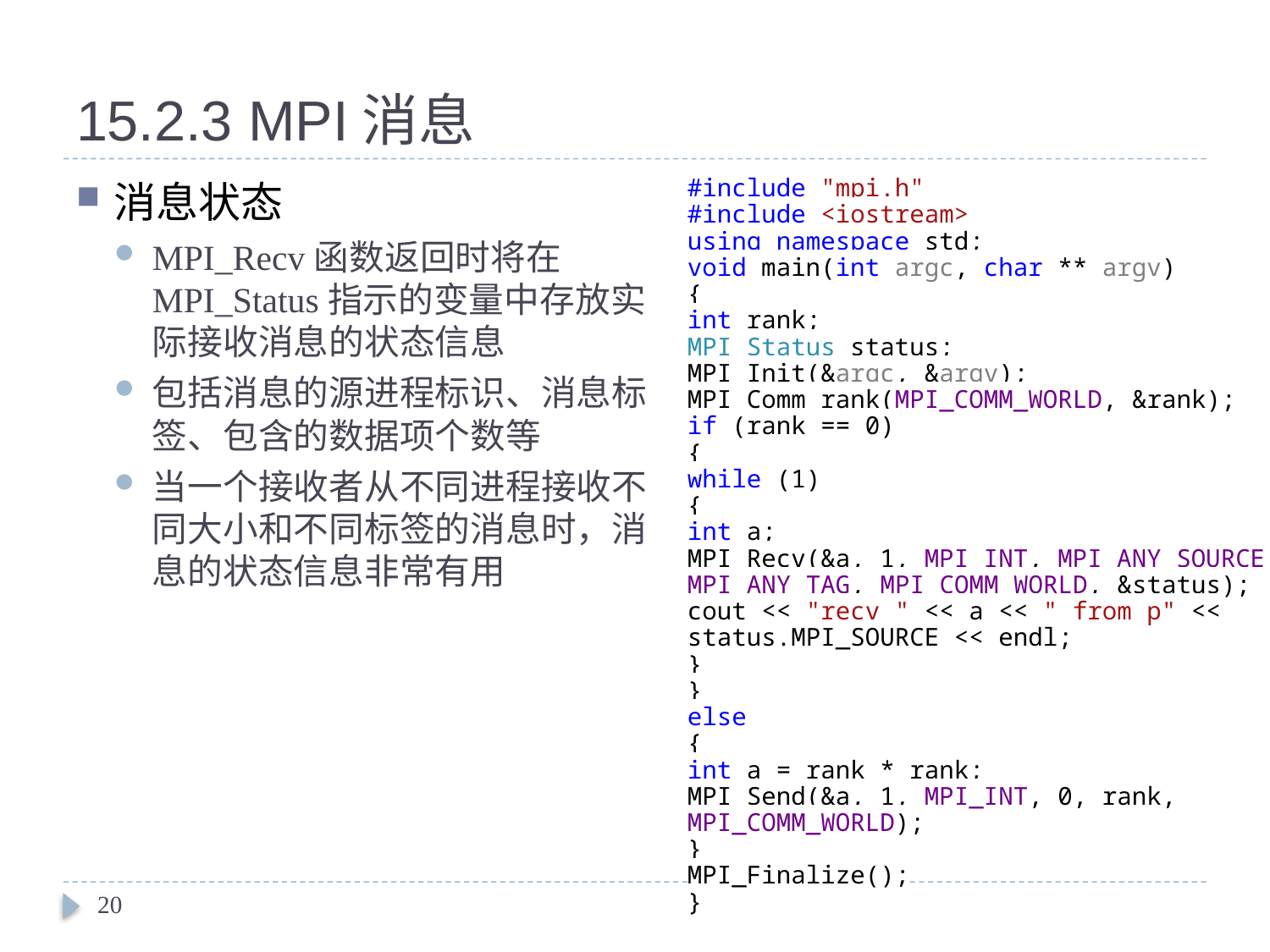

# 15.2.3 MPI消息
消息状态
MPI_Recv函数返回时将在MPI_Status指示的变量中存放实际接收消息的状态信息
包括消息的源进程标识、消息标签、包含的数据项个数等
当一个接收者从不同进程接收不同大小和不同标签的消息时，消息的状态信息非常有用
#include "mpi.h"
#include <iostream>
using namespace std;
void main(int argc, char ** argv)
{
int rank;
MPI_Status status;
MPI_Init(&argc, &argv);
MPI_Comm_rank(MPI_COMM_WORLD, &rank);
if (rank == 0)
{
while (1)
{
int a;
MPI_Recv(&a, 1, MPI_INT, MPI_ANY_SOURCE, MPI_ANY_TAG, MPI_COMM_WORLD, &status);
cout << "recv " << a << " from p" << status.MPI_SOURCE << endl;
}
}
else
{
int a = rank * rank;
MPI_Send(&a, 1, MPI_INT, 0, rank, MPI_COMM_WORLD);
}
MPI_Finalize();
}
20